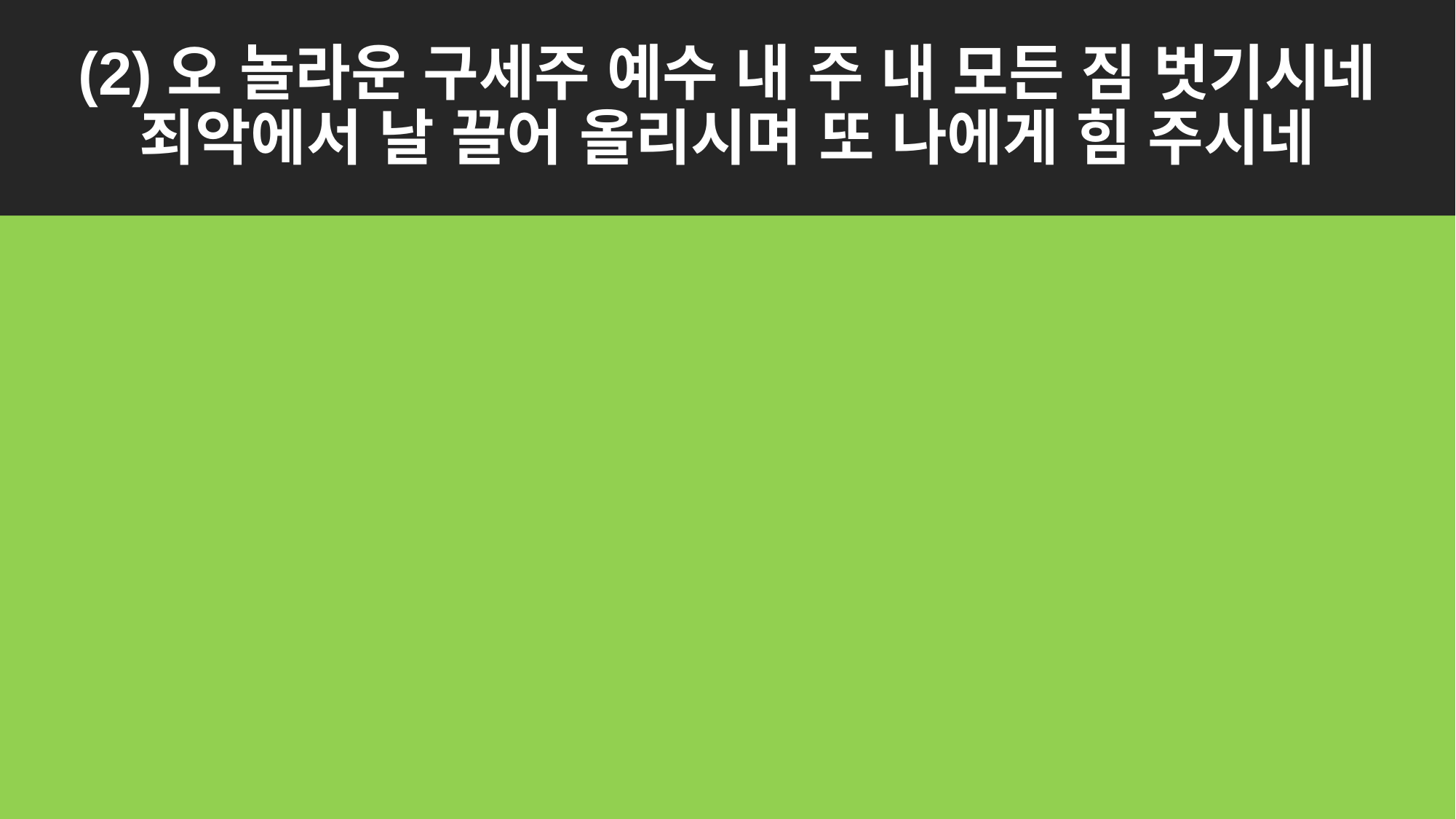

# (2)오 놀라운 구세주 예수 내 주 내 모든 짐 벗기시네 죄악에서 날 끌어 올리시며 또 나에게 힘 주시네